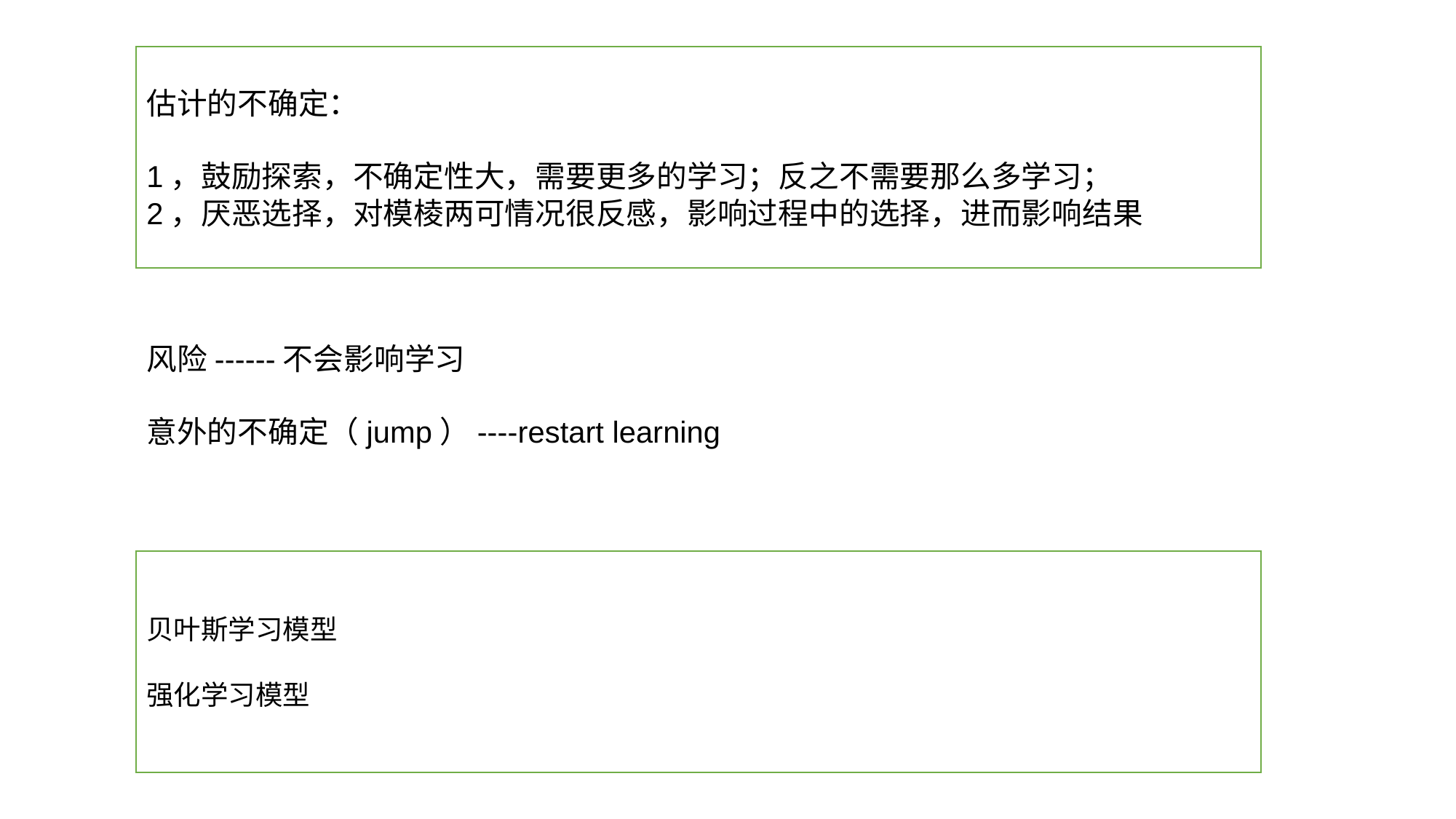

估计的不确定：

1，鼓励探索，不确定性大，需要更多的学习；反之不需要那么多学习；
2，厌恶选择，对模棱两可情况很反感，影响过程中的选择，进而影响结果
风险------不会影响学习

意外的不确定（jump）----restart learning
贝叶斯学习模型

强化学习模型